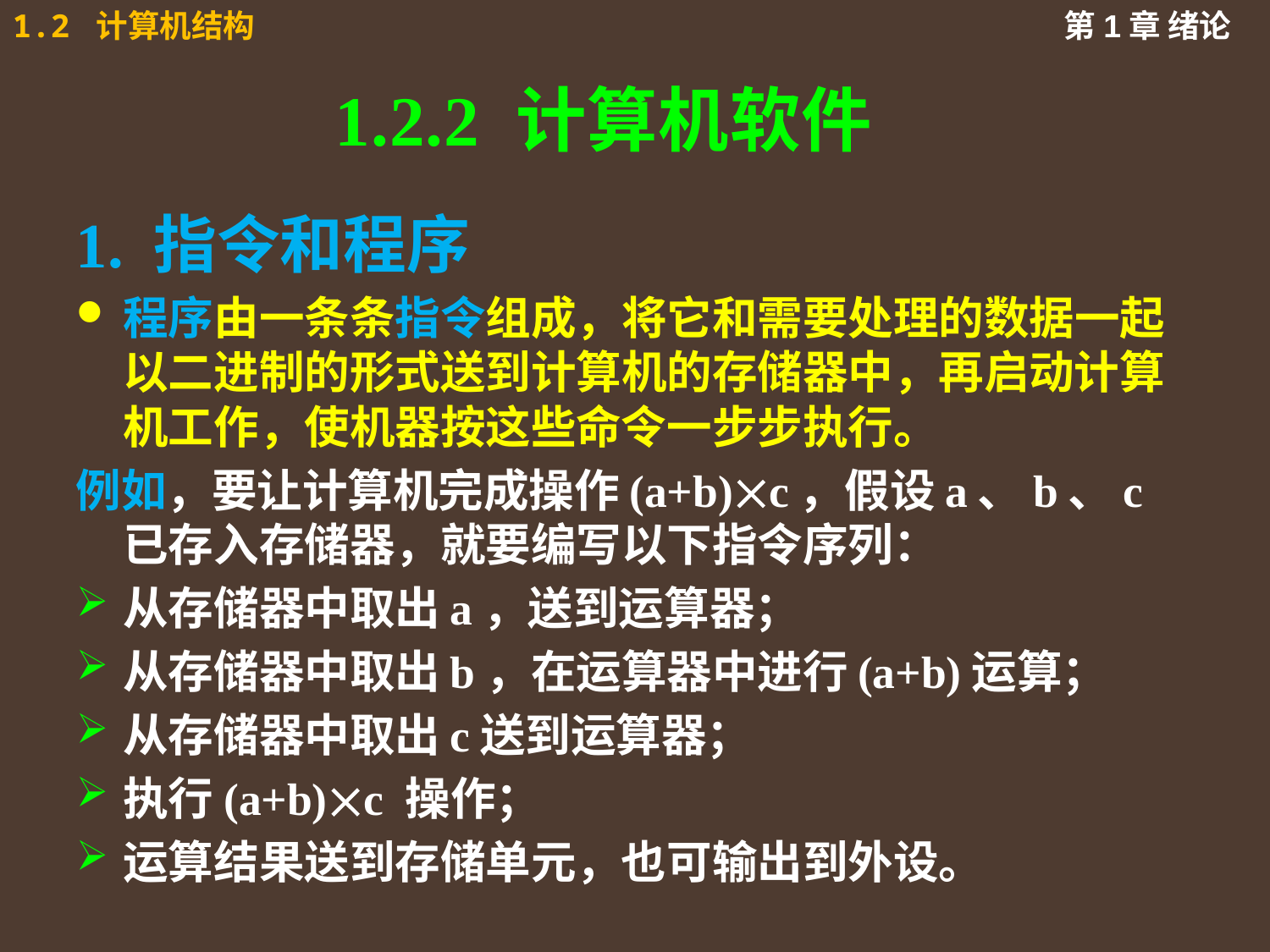

# 1.2.2 计算机软件
1. 指令和程序
程序由一条条指令组成，将它和需要处理的数据一起以二进制的形式送到计算机的存储器中，再启动计算机工作，使机器按这些命令一步步执行。
例如，要让计算机完成操作(a+b)×c，假设a、b、c已存入存储器，就要编写以下指令序列：
从存储器中取出a，送到运算器；
从存储器中取出b，在运算器中进行(a+b)运算；
从存储器中取出c送到运算器；
执行(a+b)×c 操作；
运算结果送到存储单元，也可输出到外设。